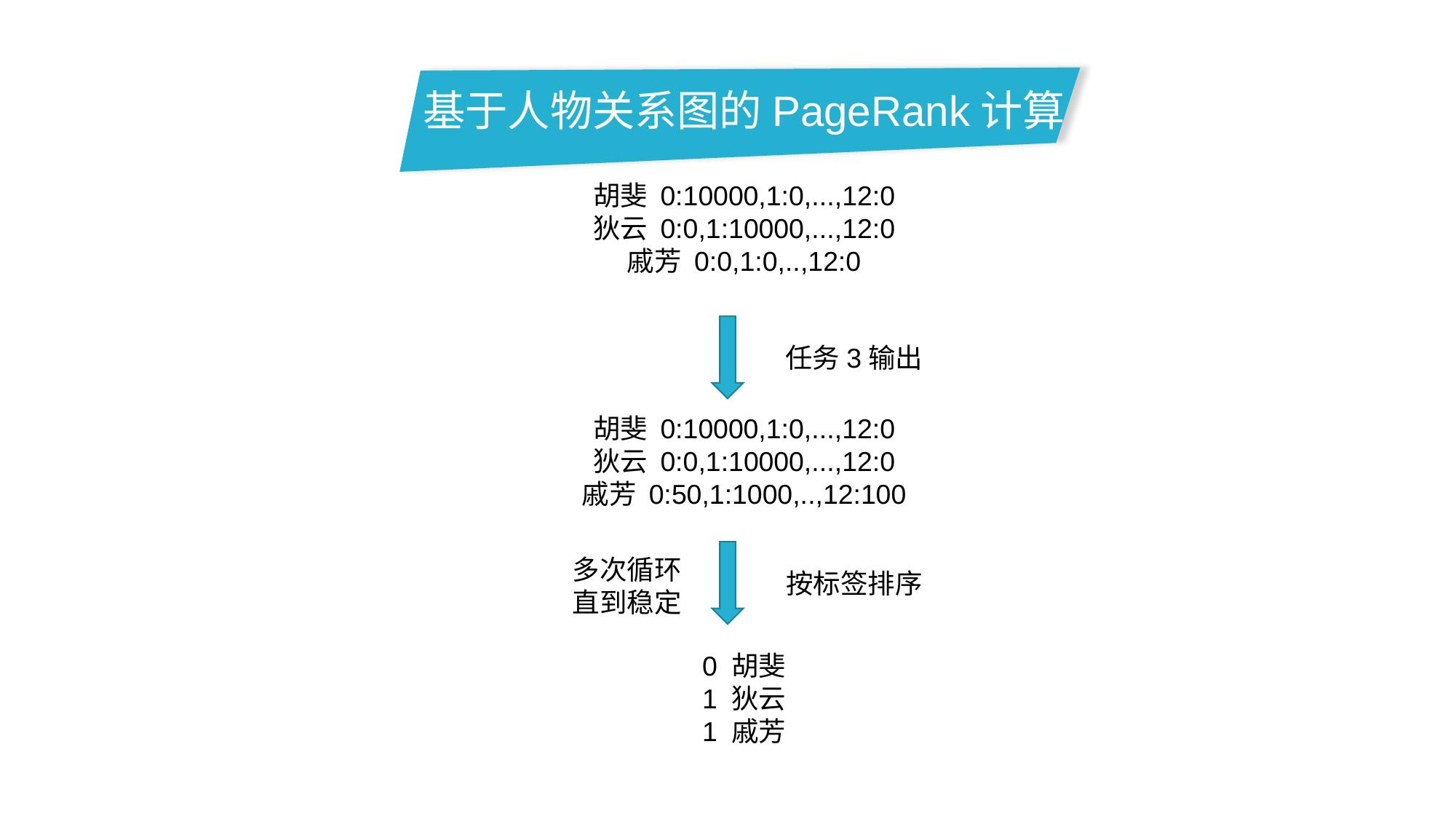

基于人物关系图的PageRank计算
胡斐 0:10000,1:0,...,12:0
狄云 0:0,1:10000,...,12:0
戚芳 0:0,1:0,..,12:0
任务3输出

胡斐 0:10000,1:0,...,12:0
狄云 0:0,1:10000,...,12:0
戚芳 0:50,1:1000,..,12:100
多次循环直到稳定
按标签排序

0 胡斐
1 狄云
1 戚芳